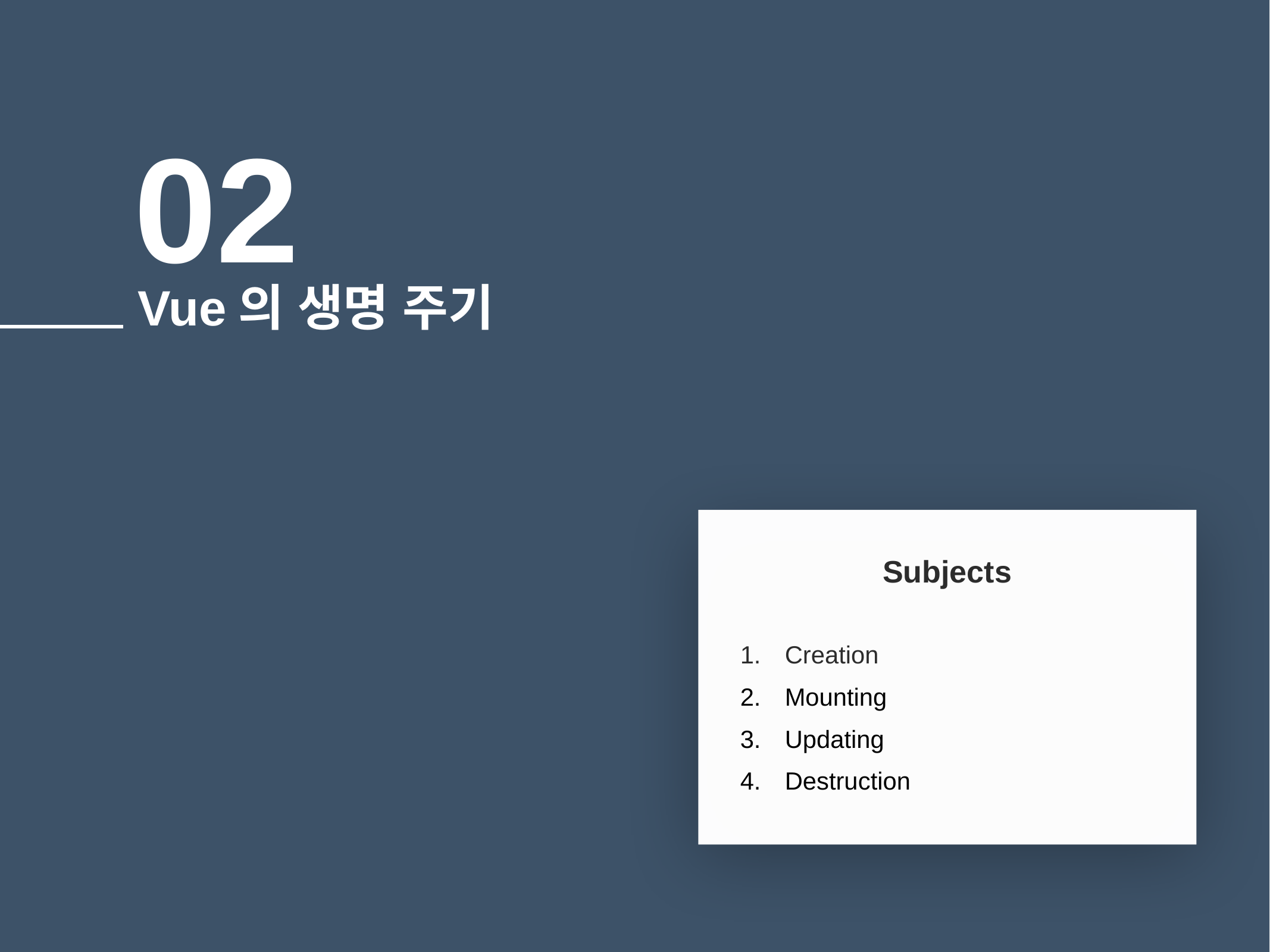

# 02
Vue의 생명 주기

Subjects

Creation
Mounting
Updating
Destruction